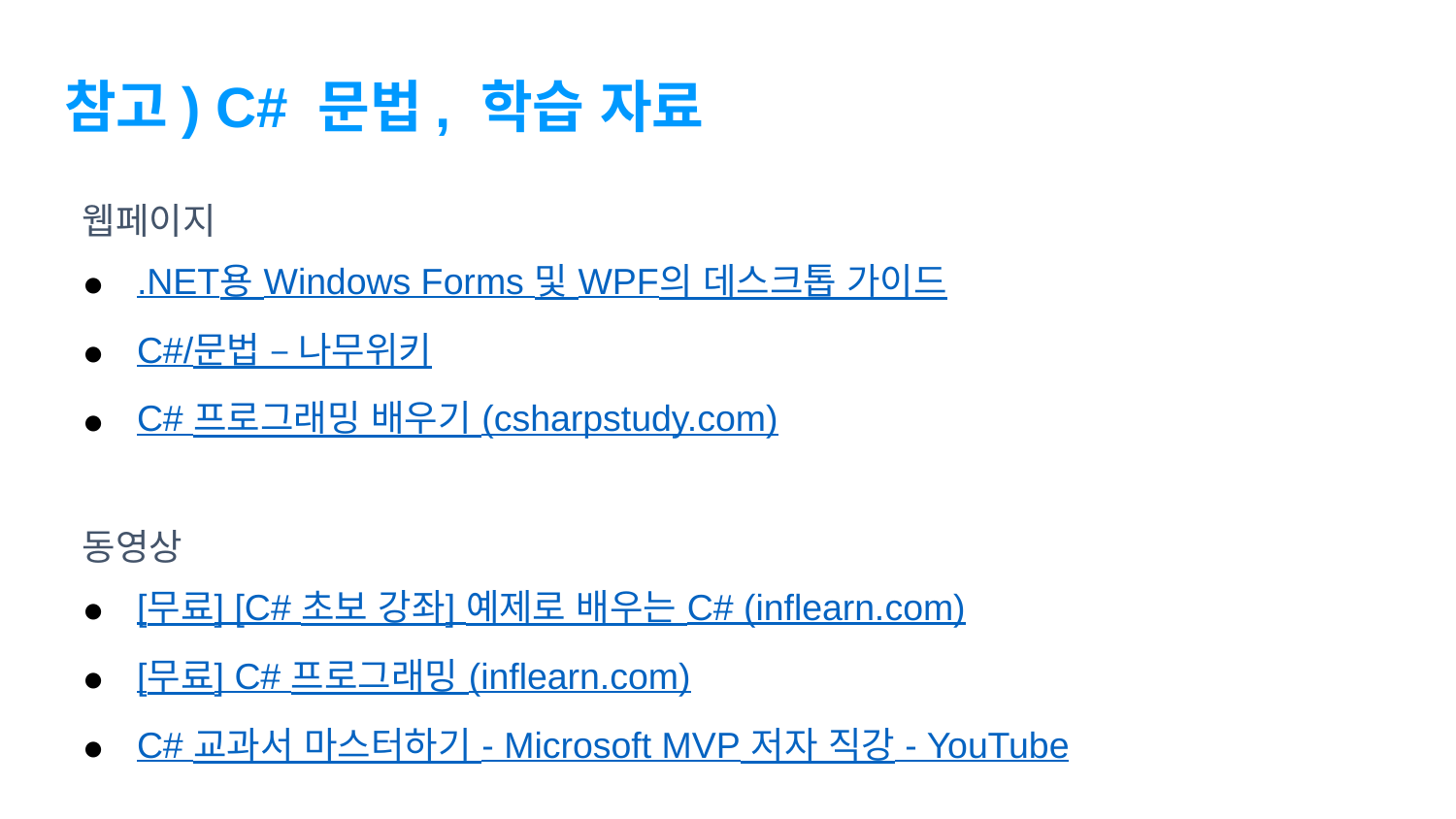

# 참고) C# 문법, 학습 자료
웹페이지
.NET용 Windows Forms 및 WPF의 데스크톱 가이드
C#/문법 – 나무위키
C# 프로그래밍 배우기 (csharpstudy.com)

동영상
[무료] [C# 초보 강좌] 예제로 배우는 C# (inflearn.com)
[무료] C# 프로그래밍 (inflearn.com)
C# 교과서 마스터하기 - Microsoft MVP 저자 직강 - YouTube